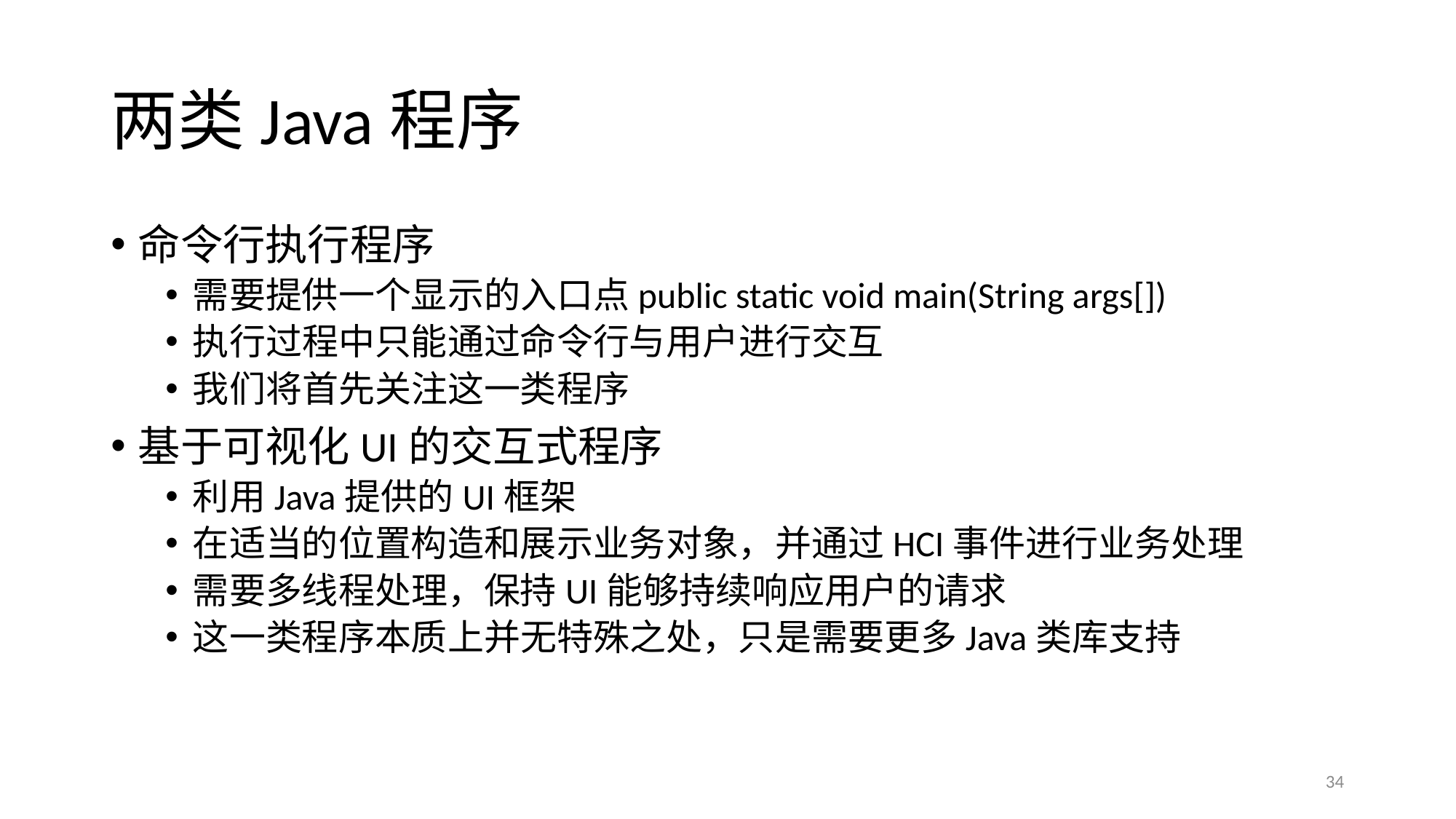

# 两类Java程序
命令行执行程序
需要提供一个显示的入口点public static void main(String args[])
执行过程中只能通过命令行与用户进行交互
我们将首先关注这一类程序
基于可视化UI的交互式程序
利用Java提供的UI框架
在适当的位置构造和展示业务对象，并通过HCI事件进行业务处理
需要多线程处理，保持UI能够持续响应用户的请求
这一类程序本质上并无特殊之处，只是需要更多Java类库支持
34